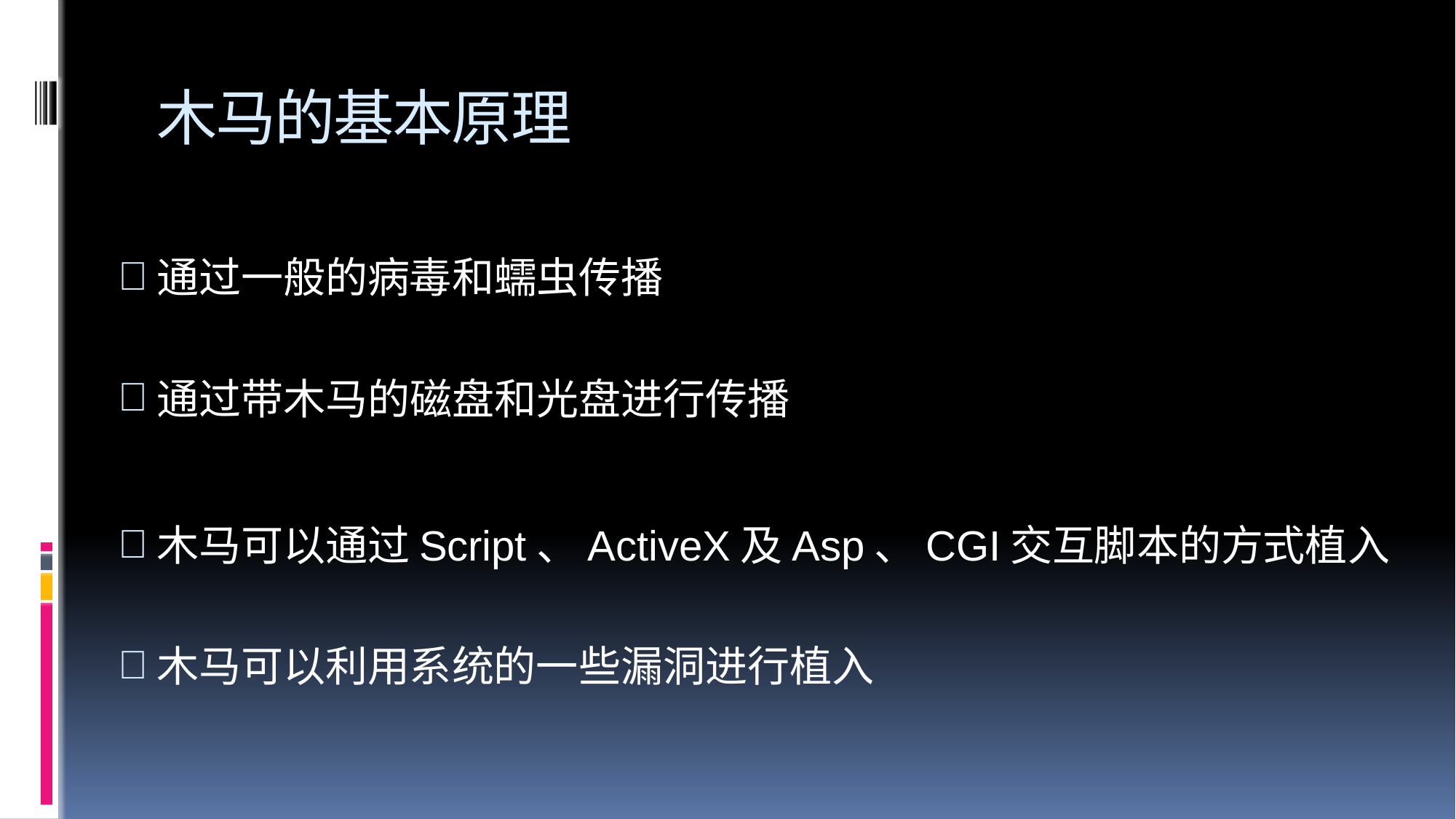

# 木马的基本原理
通过一般的病毒和蠕虫传播

通过带木马的磁盘和光盘进行传播

木马可以通过Script、ActiveX及Asp、CGI交互脚本的方式植入

木马可以利用系统的一些漏洞进行植入